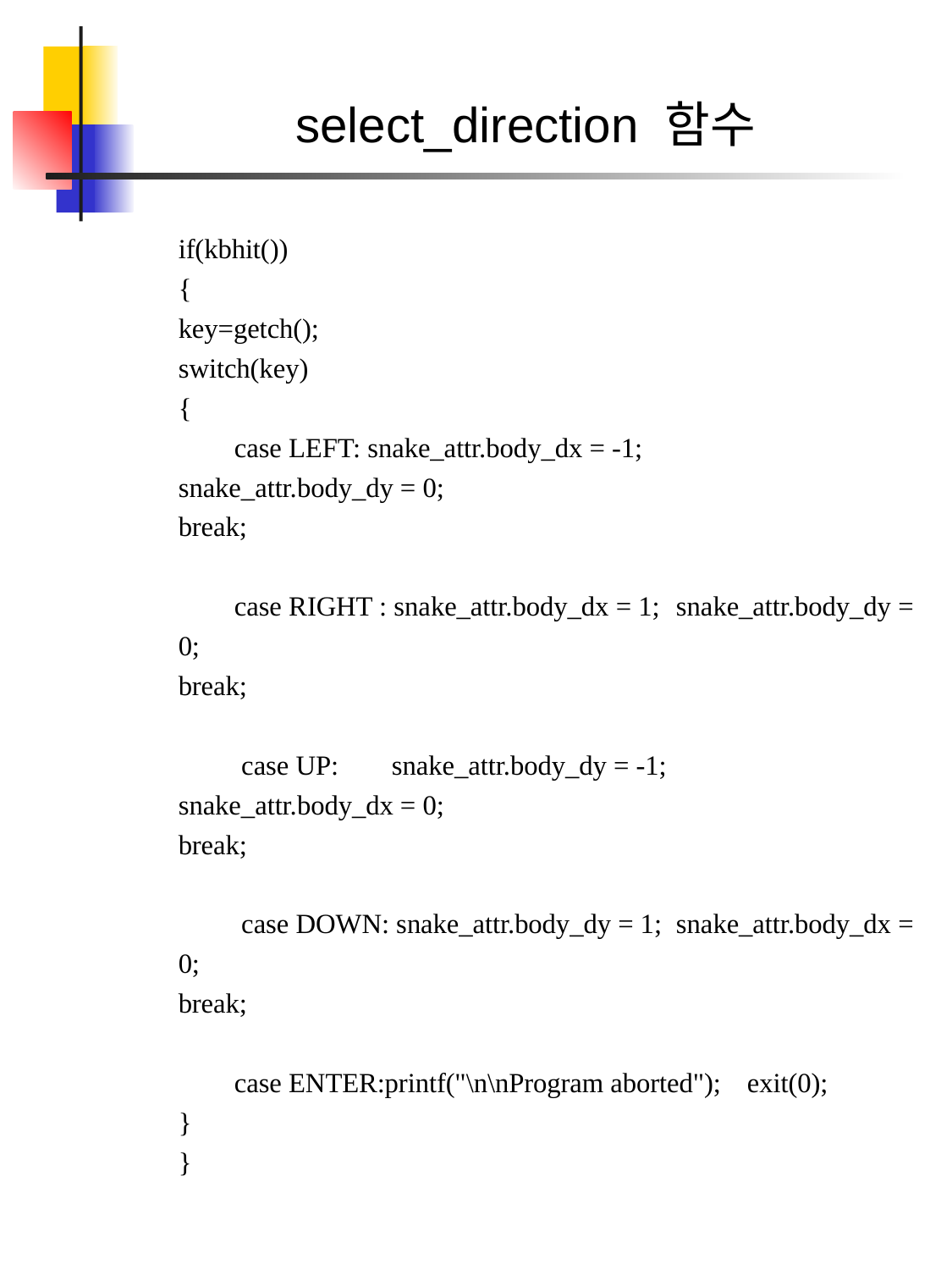

# select_direction 함수
	if(kbhit())
	{
		key=getch();
		switch(key)
		{
		        case LEFT: snake_attr.body_dx = -1;			               	snake_attr.body_dy = 0;
				break;

		        case RIGHT : snake_attr.body_dx = 1;				snake_attr.body_dy = 0;
 				break;

		         case UP:	snake_attr.body_dy = -1;
 				snake_attr.body_dx = 0;
				break;

		         case DOWN: snake_attr.body_dy = 1;				snake_attr.body_dx = 0;
				break;

		        case ENTER:printf("\n\nProgram aborted");					exit(0);
		}
	}